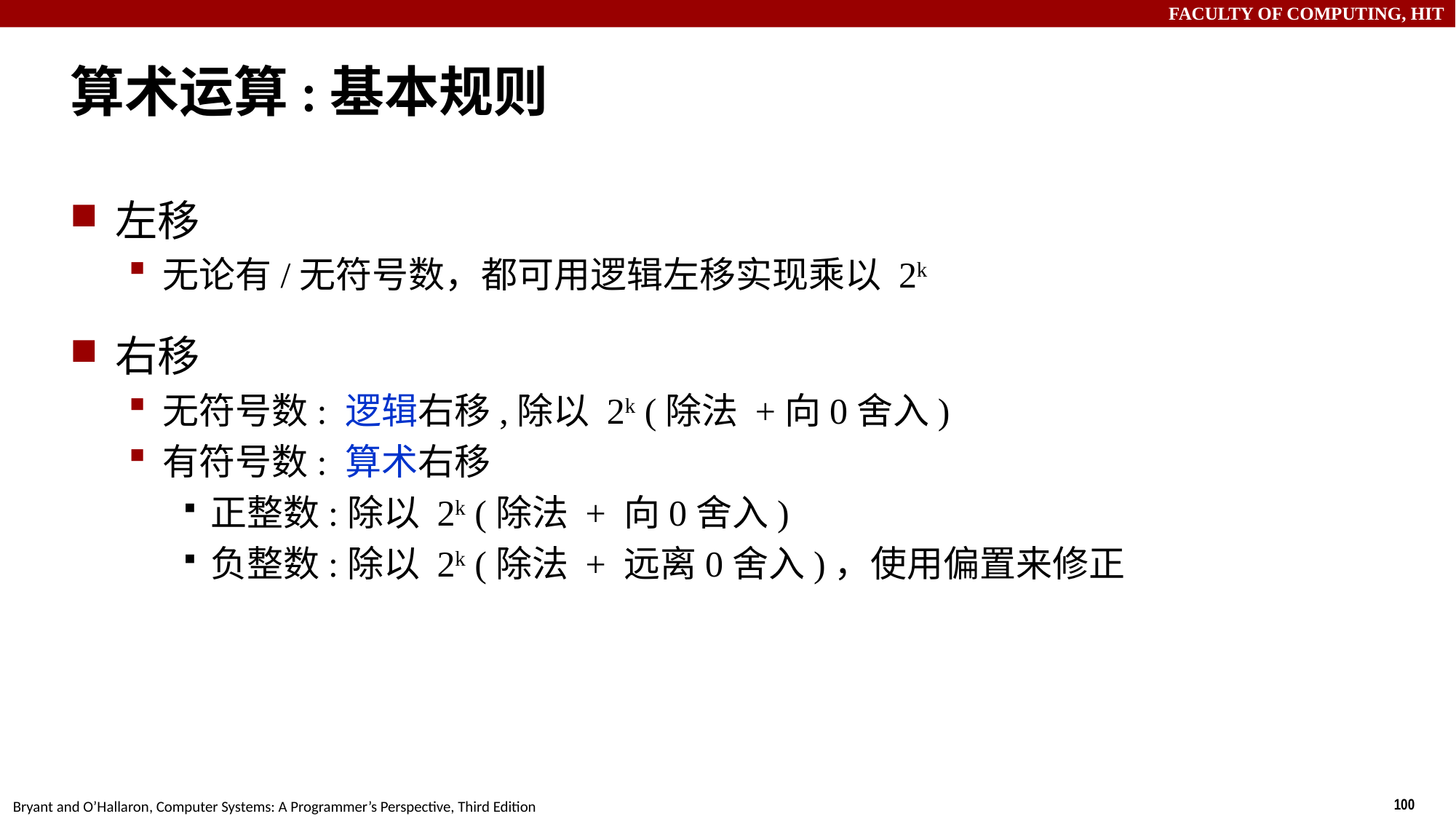

# 算术运算:基本规则
左移
无论有/无符号数，都可用逻辑左移实现乘以 2k
右移
无符号数: 逻辑右移,除以 2k (除法 +向0舍入)
有符号数: 算术右移
正整数:除以 2k (除法 + 向0舍入)
负整数:除以 2k (除法 + 远离0舍入)，使用偏置来修正